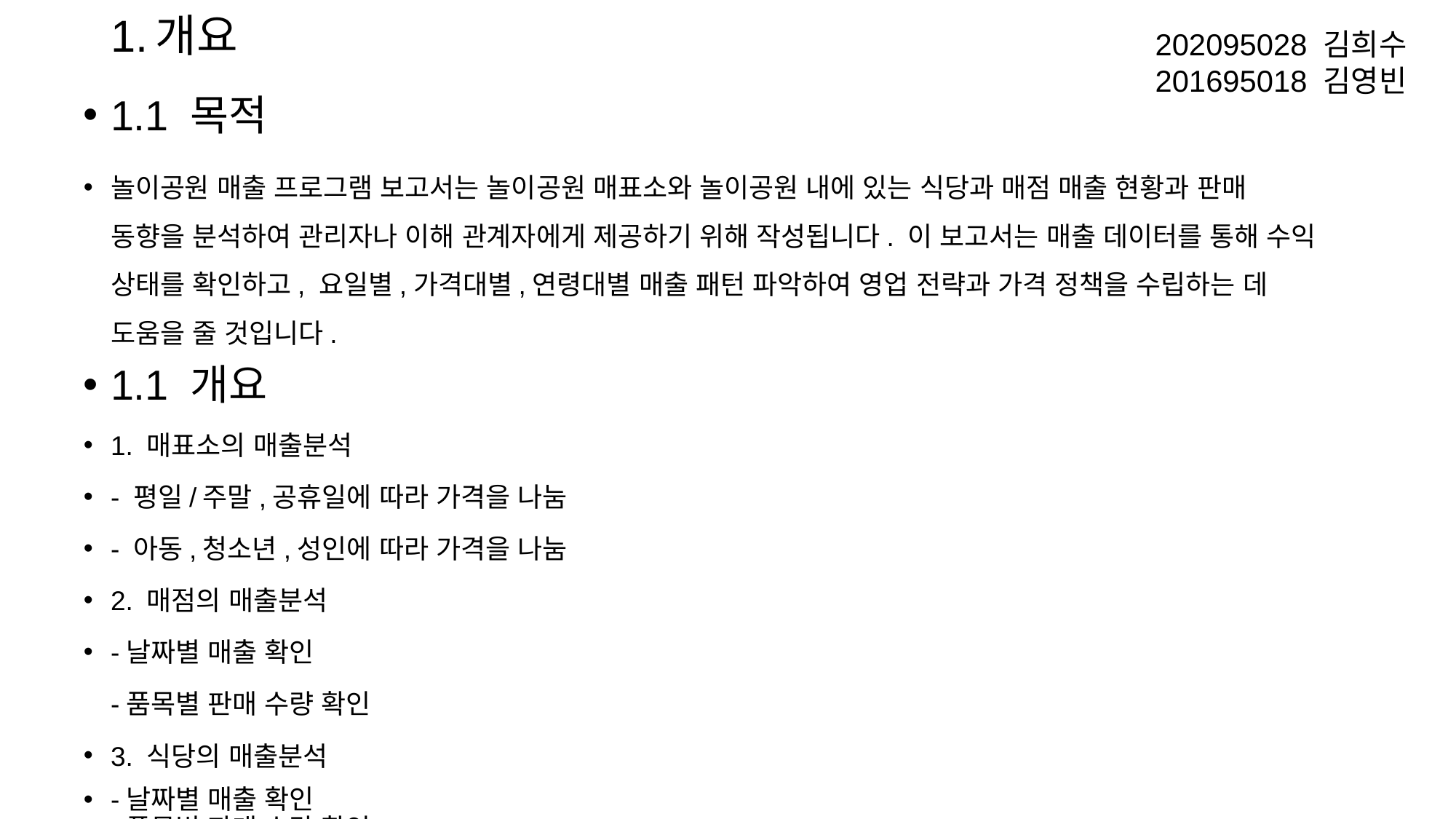

# 1.개요
202095028 김희수
201695018 김영빈

1.1 목적
놀이공원 매출 프로그램 보고서는 놀이공원 매표소와 놀이공원 내에 있는 식당과 매점 매출 현황과 판매 동향을 분석하여 관리자나 이해 관계자에게 제공하기 위해 작성됩니다. 이 보고서는 매출 데이터를 통해 수익 상태를 확인하고, 요일별,가격대별,연령대별 매출 패턴 파악하여 영업 전략과 가격 정책을 수립하는 데 도움을 줄 것입니다.
1.1 개요
1. 매표소의 매출분석
- 평일/주말,공휴일에 따라 가격을 나눔
- 아동,청소년,성인에 따라 가격을 나눔
2. 매점의 매출분석
-날짜별 매출 확인
-품목별 판매 수량 확인
3. 식당의 매출분석
-날짜별 매출 확인
-품목별 판매 수량 확인